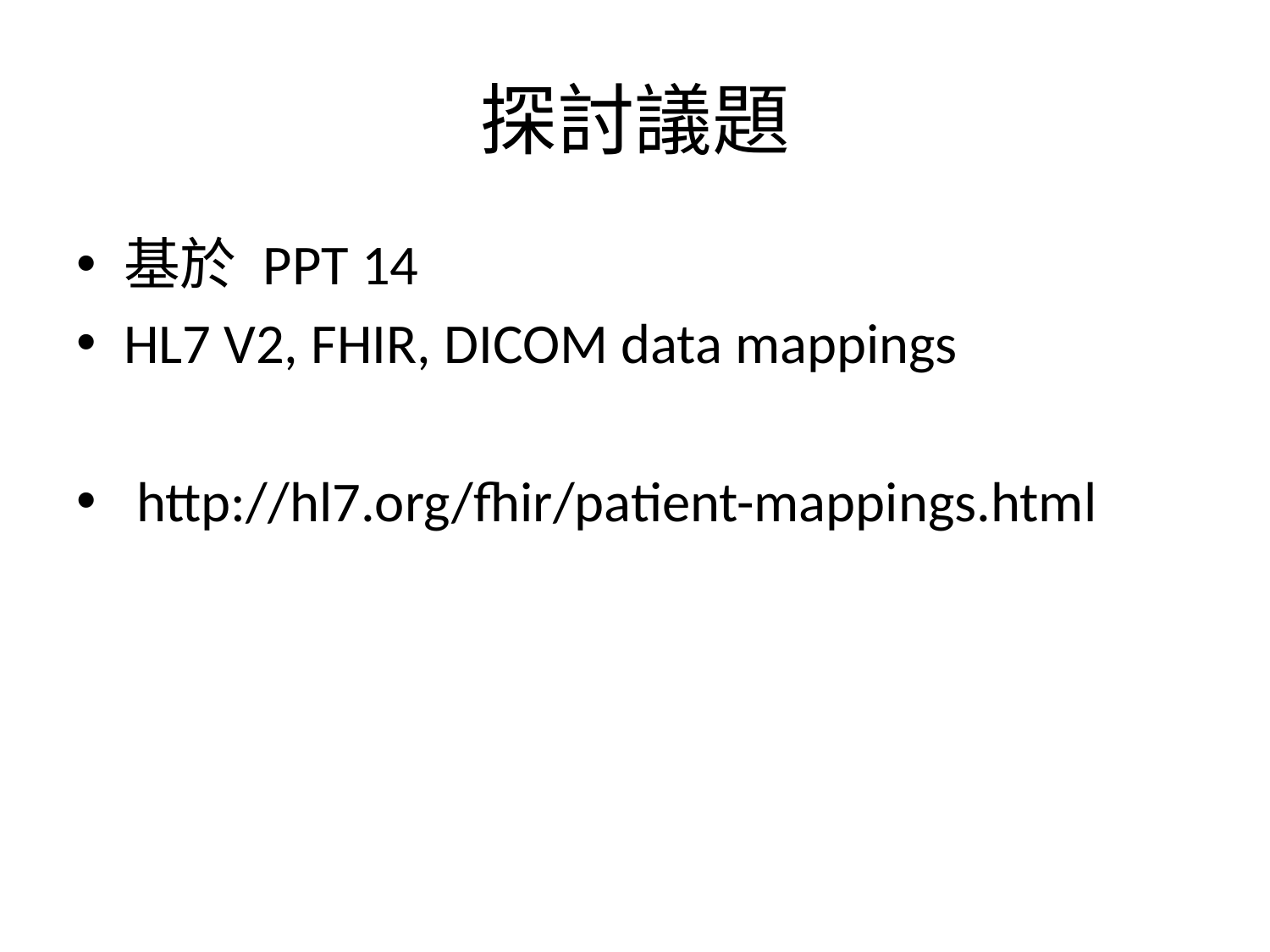

# 探討議題
基於 PPT 14
HL7 V2, FHIR, DICOM data mappings

 http://hl7.org/fhir/patient-mappings.html